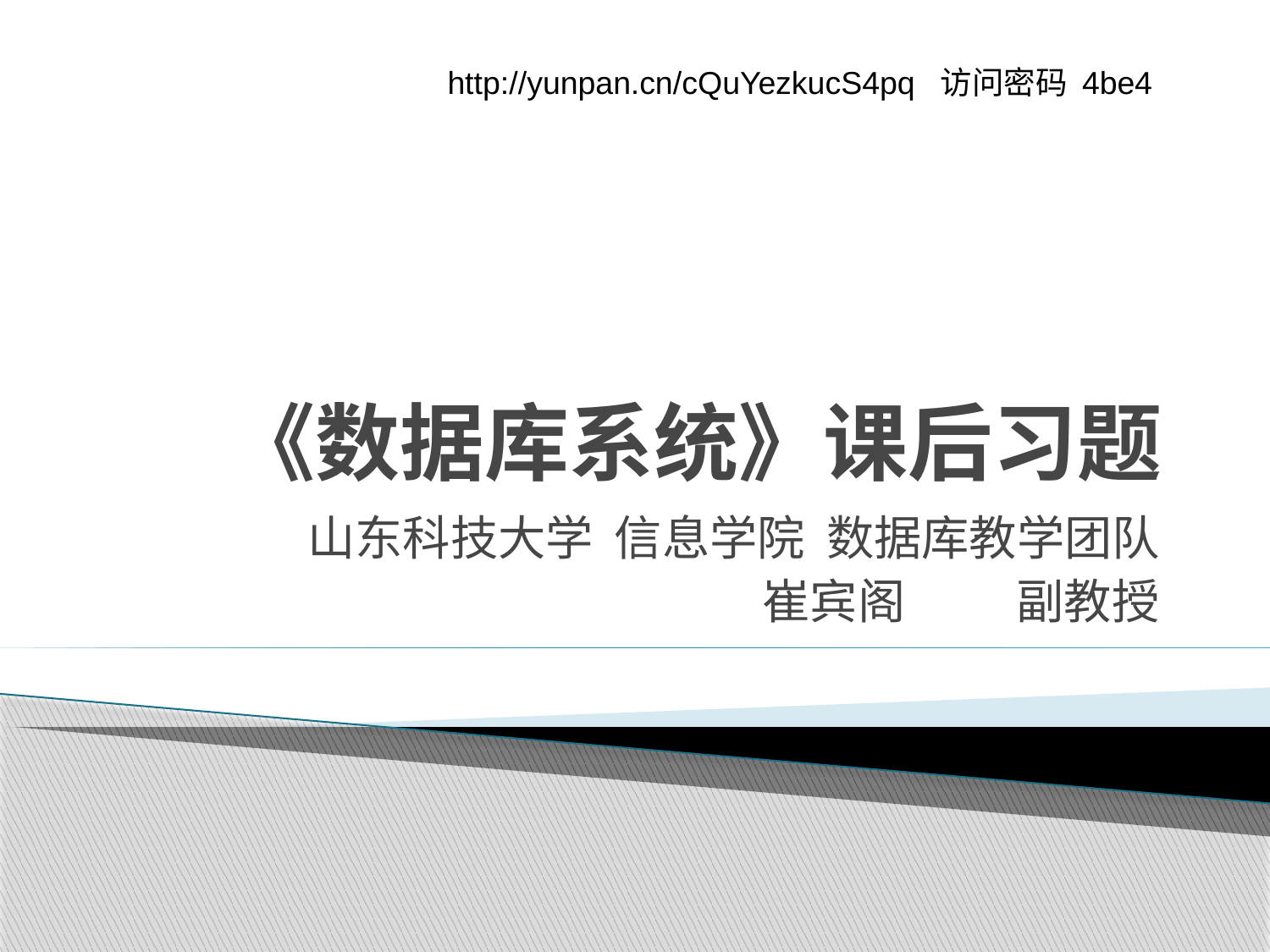

http://yunpan.cn/cQuYezkucS4pq  访问密码 4be4
# 《数据库系统》课后习题
山东科技大学  信息学院  数据库教学团队
崔宾阁	副教授